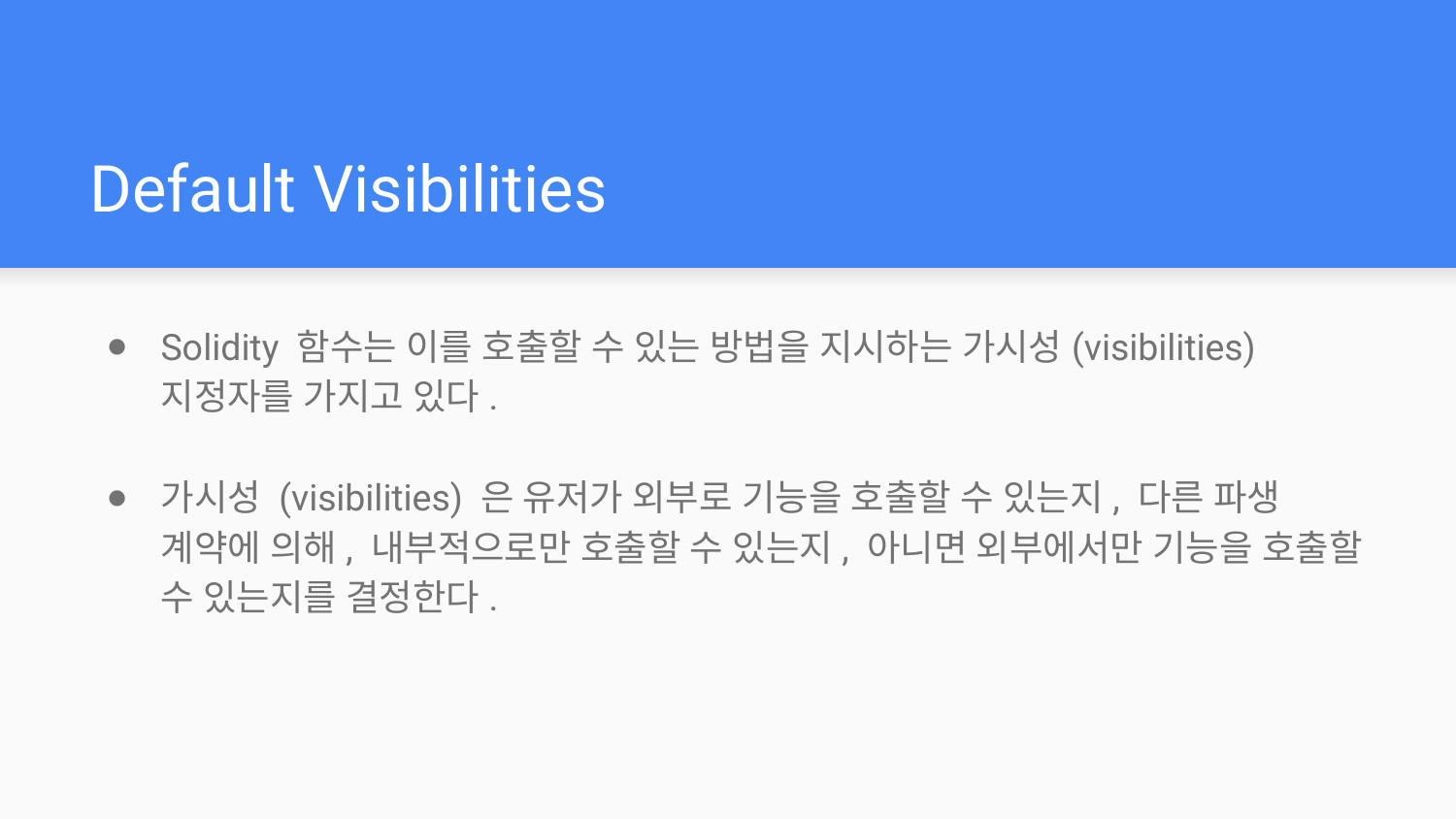

# Default Visibilities
Solidity 함수는 이를 호출할 수 있는 방법을 지시하는 가시성(visibilities) 지정자를 가지고 있다.

가시성 (visibilities) 은 유저가 외부로 기능을 호출할 수 있는지, 다른 파생 계약에 의해, 내부적으로만 호출할 수 있는지, 아니면 외부에서만 기능을 호출할 수 있는지를 결정한다.